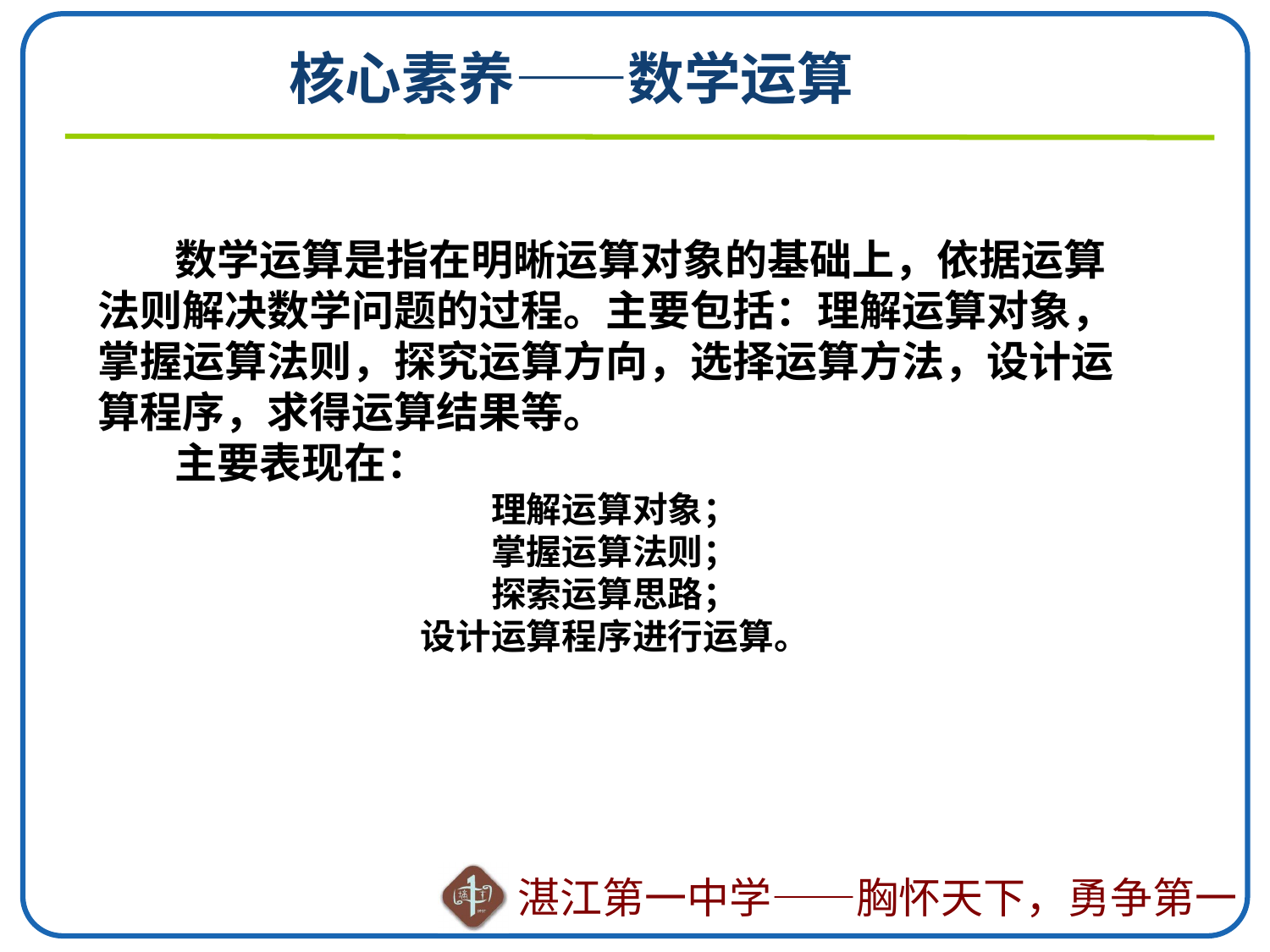

核心素养——数学运算

       数学运算是指在明晰运算对象的基础上，依据运算法则解决数学问题的过程。主要包括：理解运算对象，掌握运算法则，探究运算方向，选择运算方法，设计运算程序，求得运算结果等。
       主要表现在：
理解运算对象；
掌握运算法则；
探索运算思路；
设计运算程序进行运算。